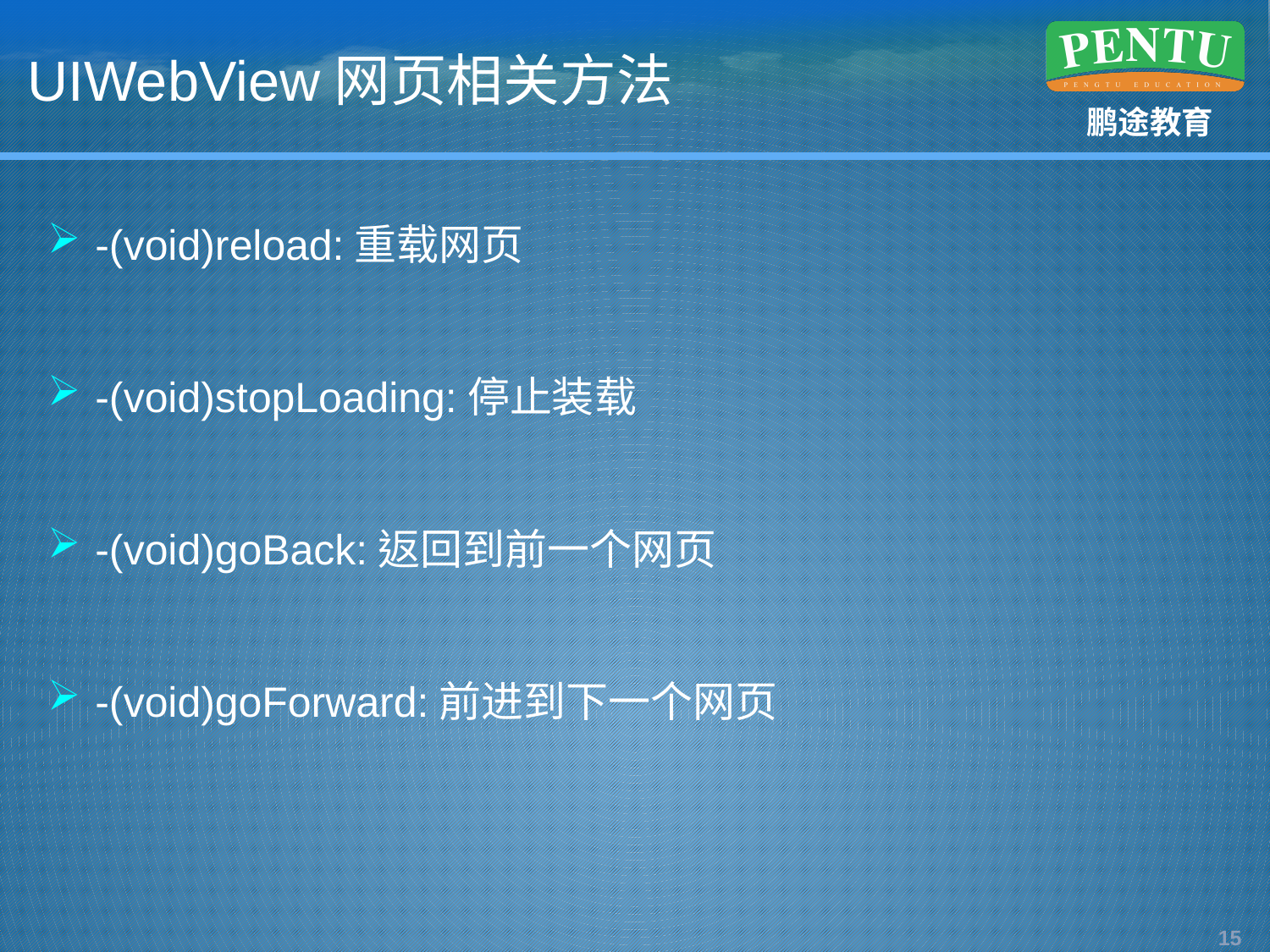

# UIWebView网页相关方法
-(void)reload:重载网页

-(void)stopLoading:停止装载

-(void)goBack:返回到前一个网页

-(void)goForward:前进到下一个网页
15